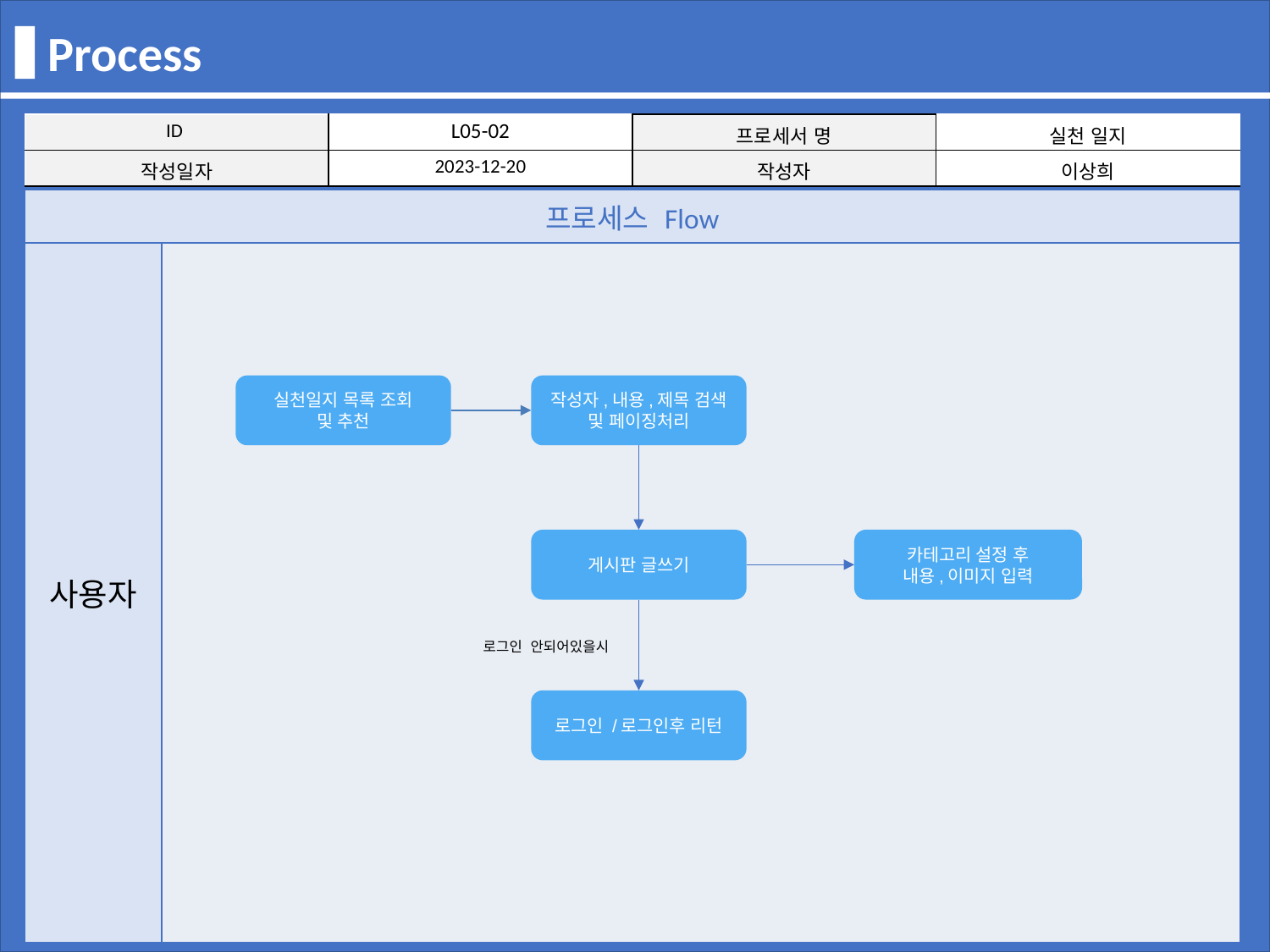

Process

| ID | L05-02 | 프로세서 명 | 실천 일지 |
| --- | --- | --- | --- |
| 작성일자 | 2023-12-20 | 작성자 | 이상희 |
| 프로세스 Flow |  |
| --- | --- |
| 사용자 |  |
실천일지 목록 조회
및 추천
작성자,내용,제목 검색
및 페이징처리
게시판 글쓰기
카테고리 설정 후
내용,이미지 입력
로그인  안되어있을시
로그인 /로그인후 리턴